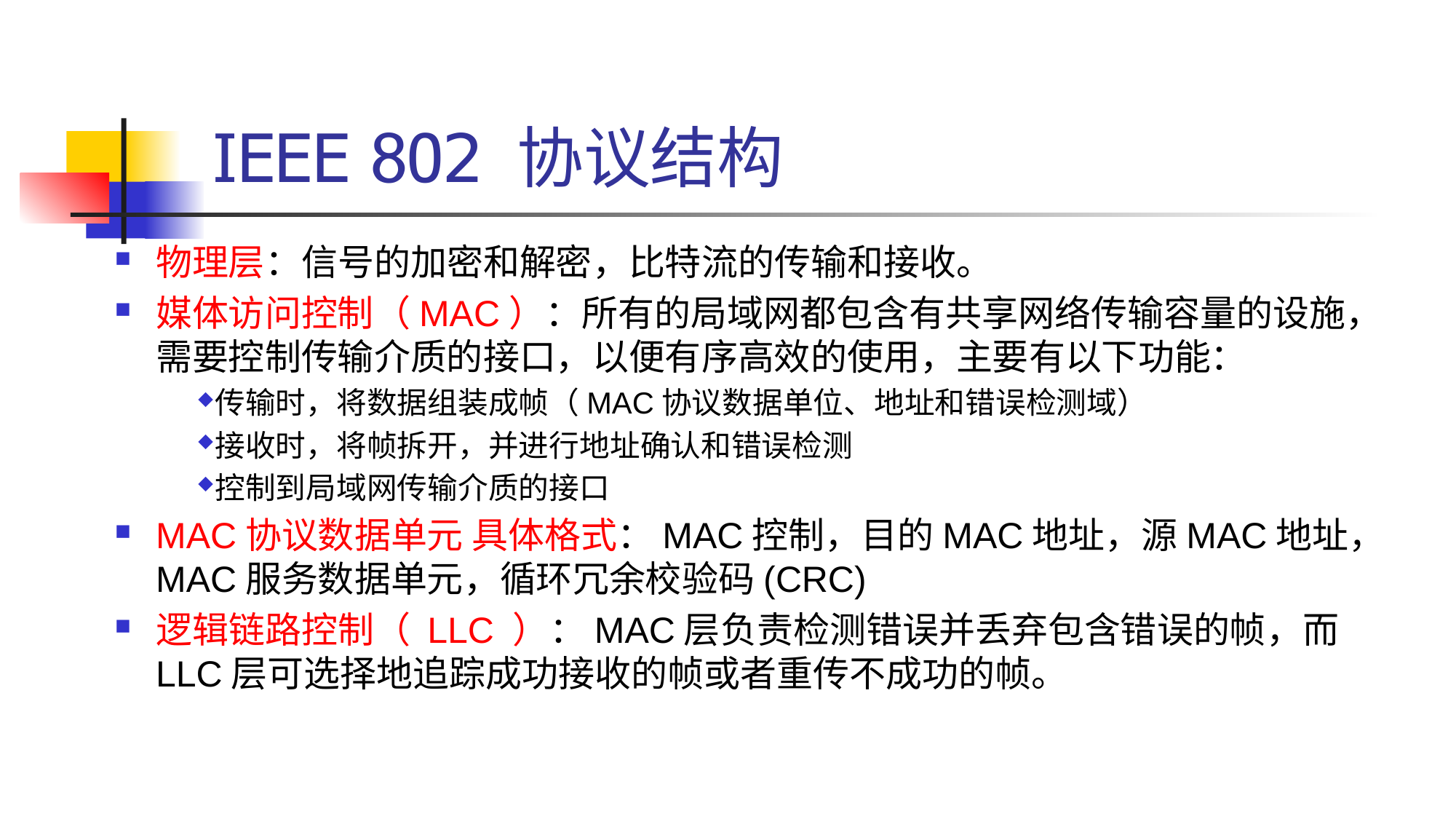

# IEEE 802 协议结构
物理层：信号的加密和解密，比特流的传输和接收。
媒体访问控制（MAC）：所有的局域网都包含有共享网络传输容量的设施，需要控制传输介质的接口，以便有序高效的使用，主要有以下功能：
传输时，将数据组装成帧（MAC协议数据单位、地址和错误检测域）
接收时，将帧拆开，并进行地址确认和错误检测
控制到局域网传输介质的接口
MAC协议数据单元 具体格式：MAC控制，目的MAC地址，源MAC地址，MAC服务数据单元，循环冗余校验码(CRC)
逻辑链路控制（ LLC ）：MAC层负责检测错误并丢弃包含错误的帧，而LLC层可选择地追踪成功接收的帧或者重传不成功的帧。